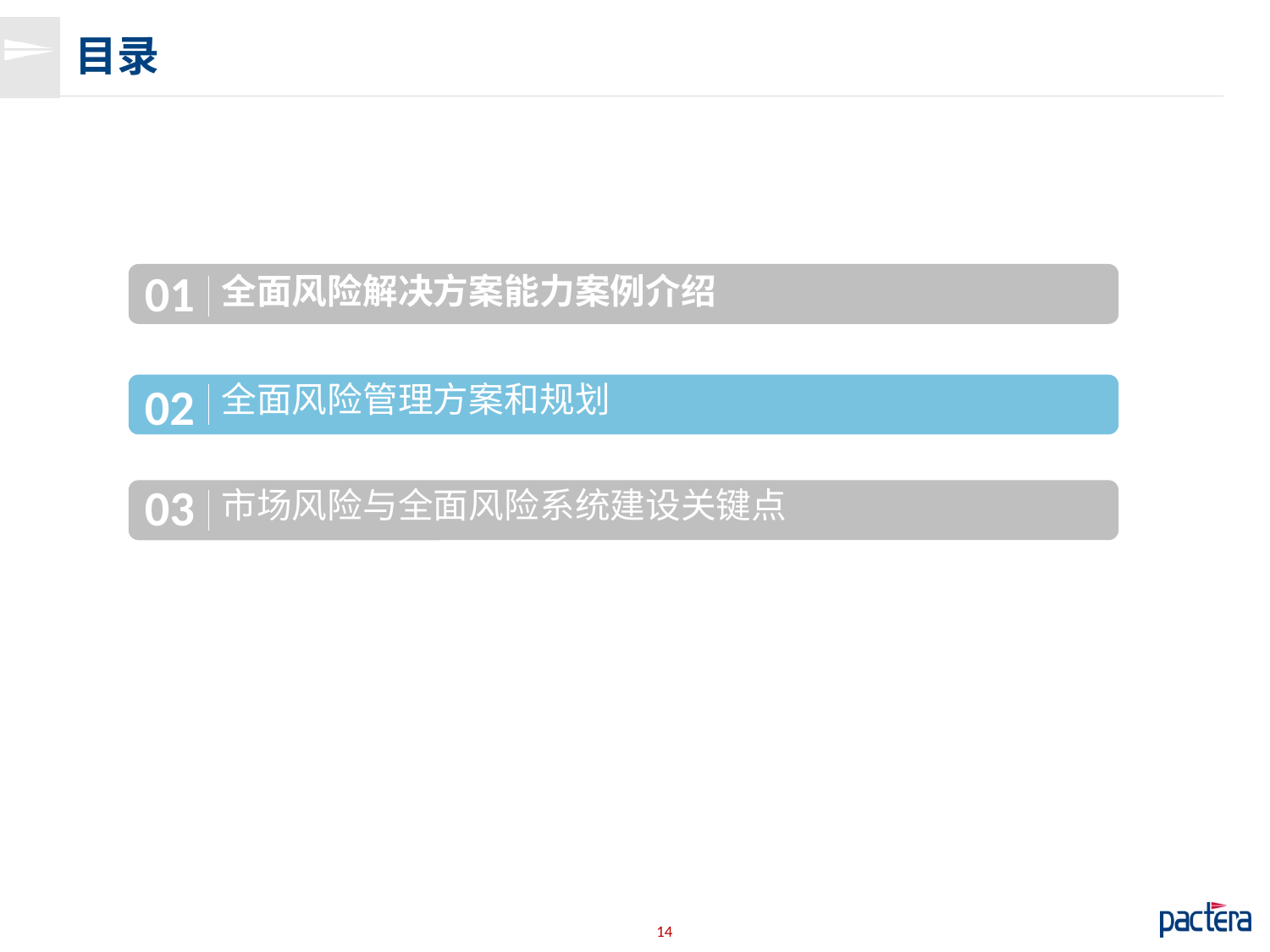

# 目录
01

全面风险解决方案能力案例介绍
02

全面风险管理方案和规划
03

市场风险与全面风险系统建设关键点
14